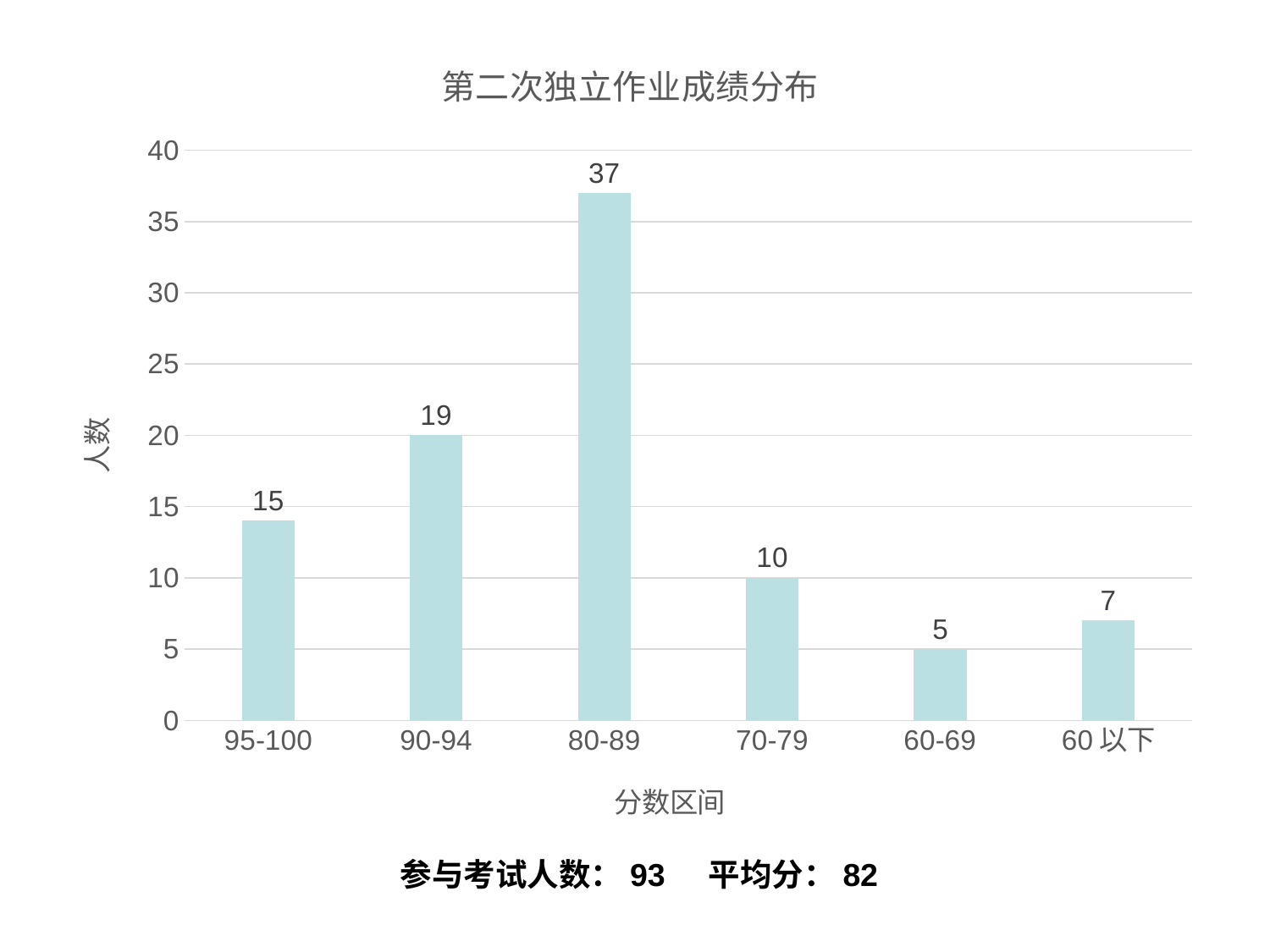

### Chart: 第二次独立作业成绩分布

| Category |  |
|---|---|
| 95-100 | 14.0 |
| 90-94 | 20.0 |
| 80-89 | 37.0 |
| 70-79 | 10.0 |
| 60-69 | 5.0 |
| 60以下 | 7.0 |
参与考试人数：93    平均分：82